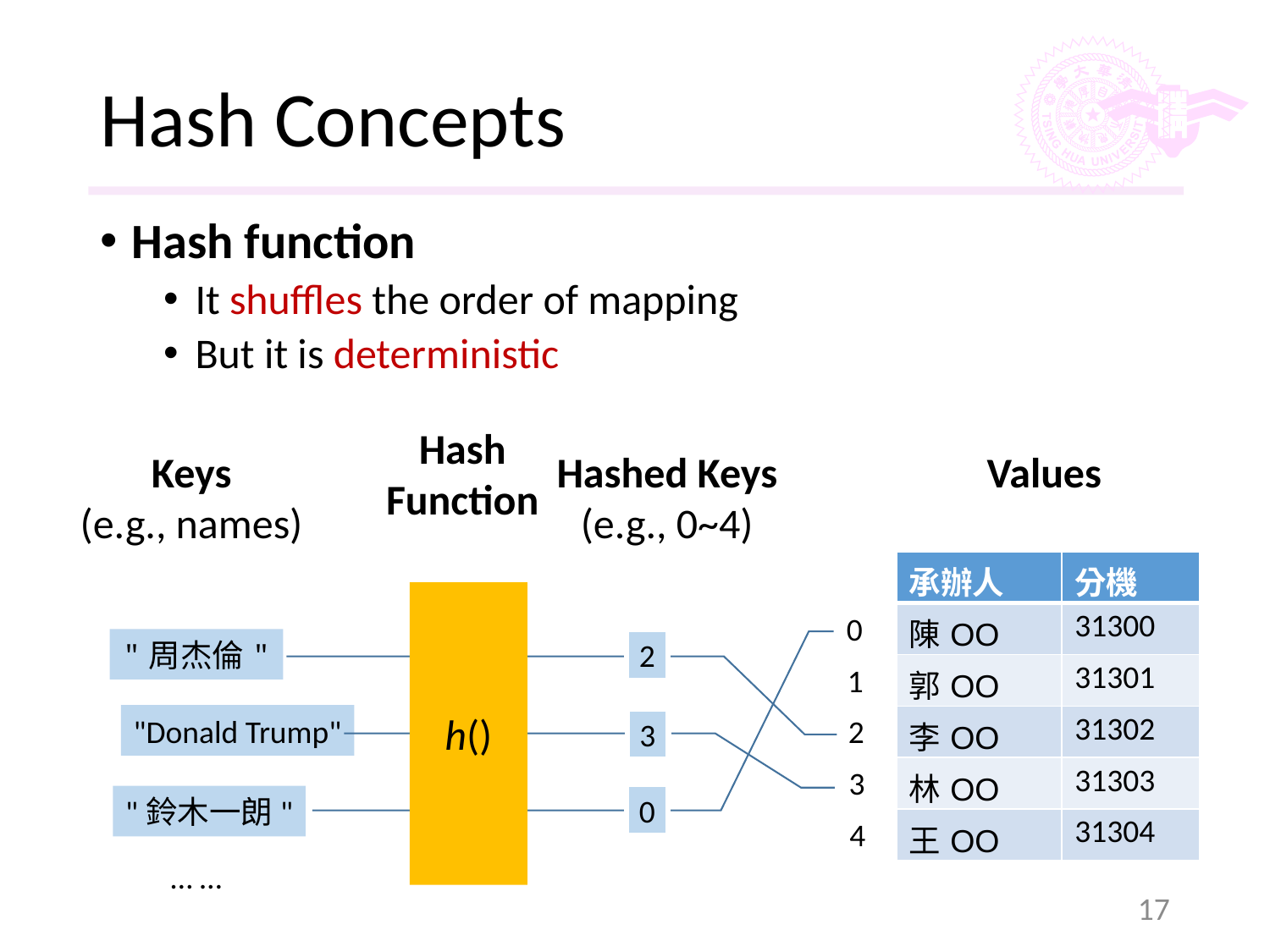

# Hash Concepts
Hash function
It shuffles the order of mapping
But it is deterministic

Hash
Function
Hashed Keys
(e.g., 0~4)
Values

Keys
(e.g., names)
| 承辦人 | 分機 |
| --- | --- |
| 陳OO | 31300 |
| 郭OO | 31301 |
| 李OO | 31302 |
| 林OO | 31303 |
| 王OO | 31304 |
h()
0
"周杰倫"
2

1

"Donald Trump"
2
3

3
0
"鈴木一朗"
4
… …
17